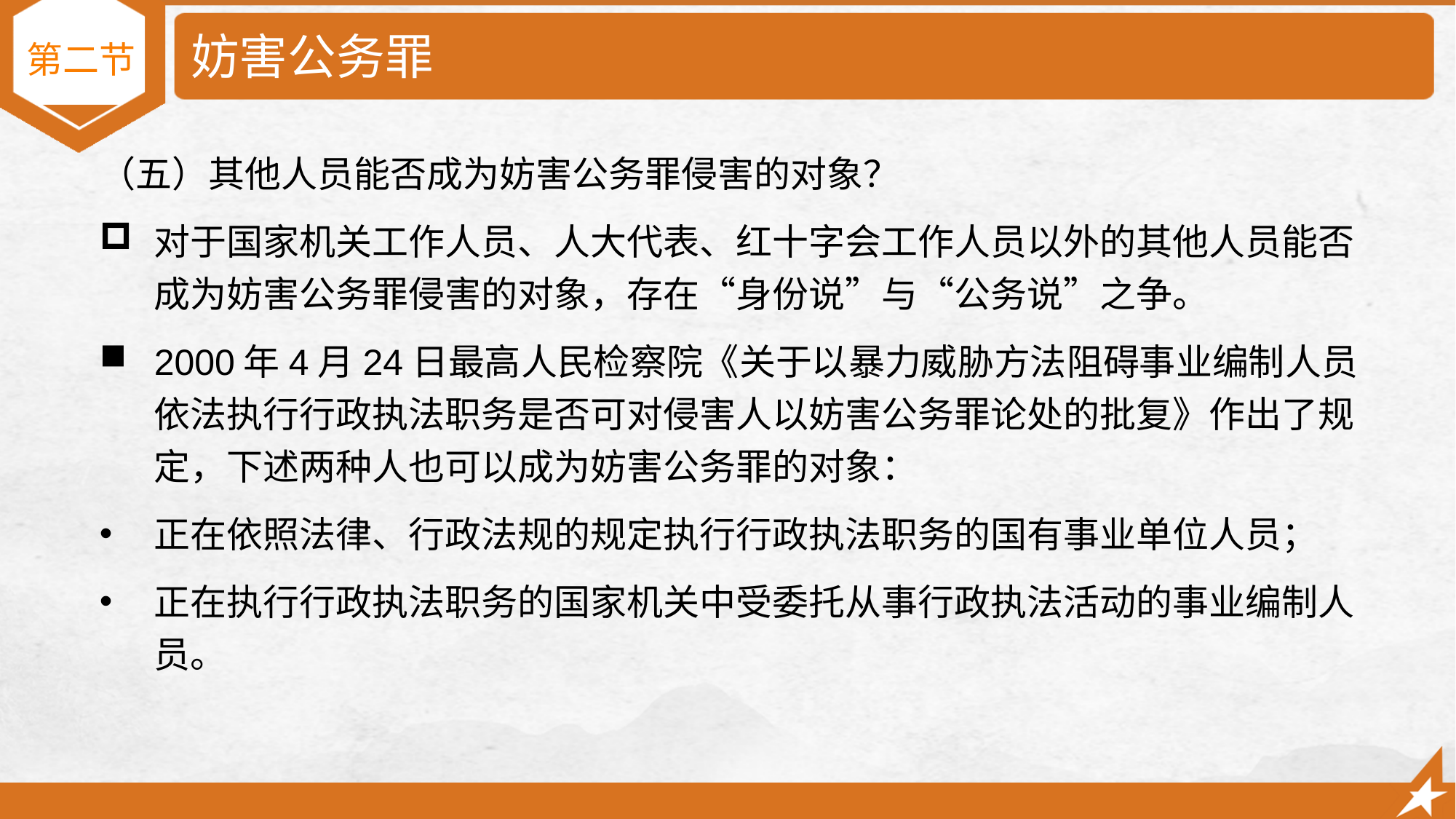

# 妨害公务罪
第二节
（五）其他人员能否成为妨害公务罪侵害的对象？
对于国家机关工作人员、人大代表、红十字会工作人员以外的其他人员能否成为妨害公务罪侵害的对象，存在“身份说”与“公务说”之争。
2000年4月24日最高人民检察院《关于以暴力威胁方法阻碍事业编制人员依法执行行政执法职务是否可对侵害人以妨害公务罪论处的批复》作出了规定，下述两种人也可以成为妨害公务罪的对象：
正在依照法律、行政法规的规定执行行政执法职务的国有事业单位人员；
正在执行行政执法职务的国家机关中受委托从事行政执法活动的事业编制人员。